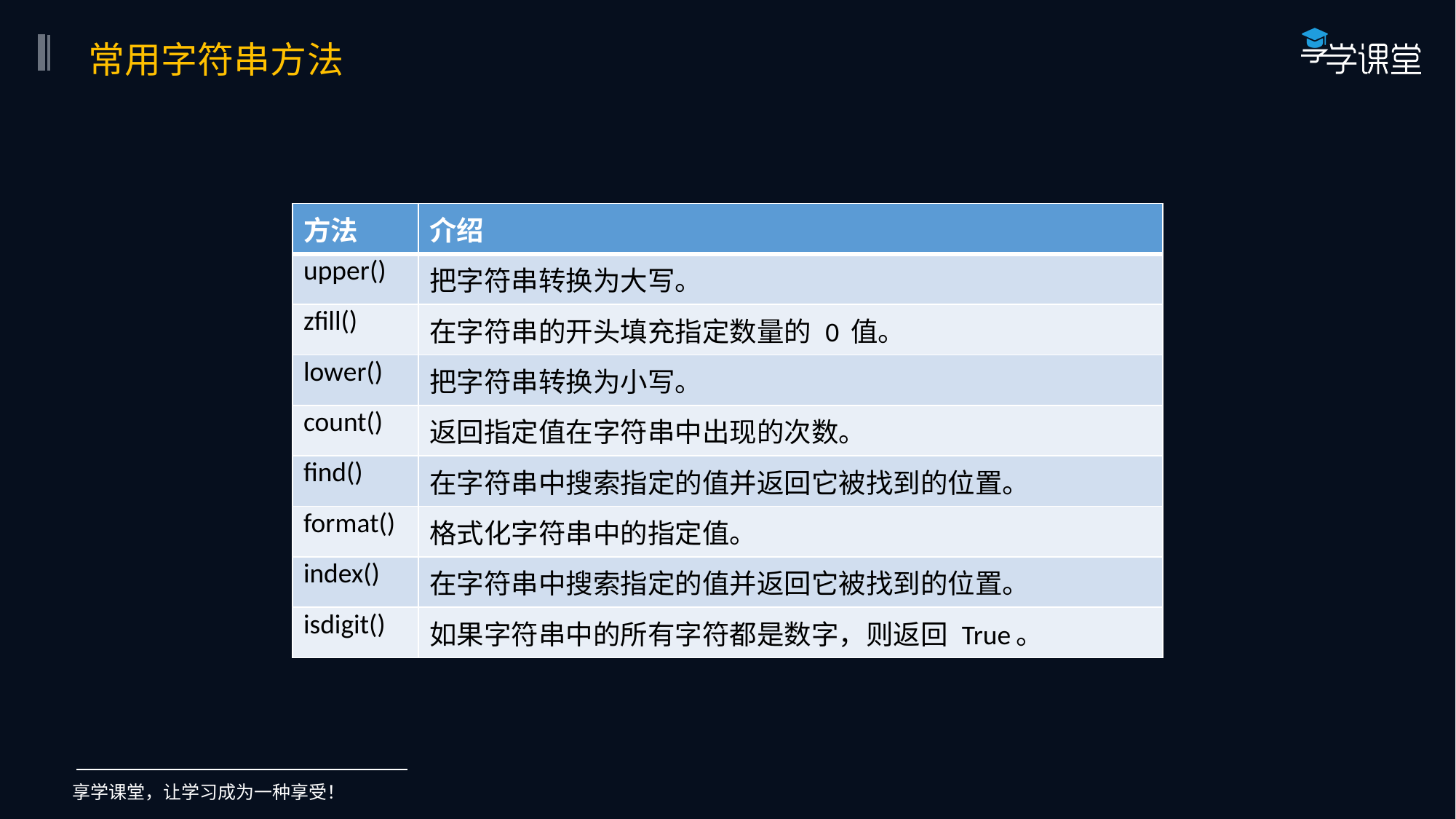

常用字符串方法
| 方法 | 介绍 |
| --- | --- |
| upper() | 把字符串转换为大写。 |
| zfill() | 在字符串的开头填充指定数量的 0 值。 |
| lower() | 把字符串转换为小写。 |
| count() | 返回指定值在字符串中出现的次数。 |
| find() | 在字符串中搜索指定的值并返回它被找到的位置。 |
| format() | 格式化字符串中的指定值。 |
| index() | 在字符串中搜索指定的值并返回它被找到的位置。 |
| isdigit() | 如果字符串中的所有字符都是数字，则返回 True。 |